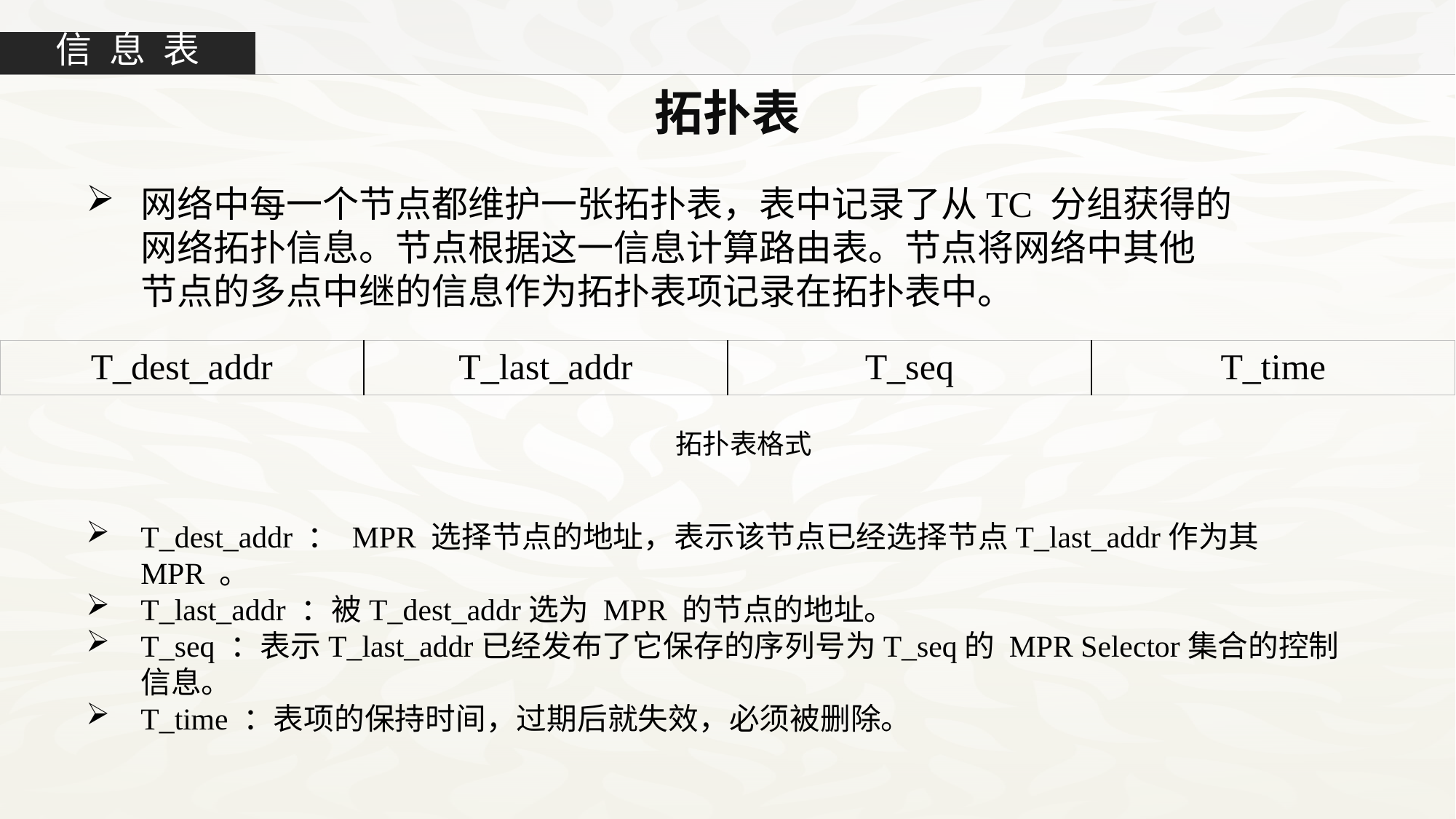

信 息 表
拓扑表
网络中每一个节点都维护一张拓扑表，表中记录了从TC 分组获得的
网络拓扑信息。节点根据这一信息计算路由表。节点将网络中其他
节点的多点中继的信息作为拓扑表项记录在拓扑表中。
| T\_dest\_addr | T\_last\_addr | T\_seq | T\_time |
| --- | --- | --- | --- |
拓扑表格式
T_dest_addr ： MPR 选择节点的地址，表示该节点已经选择节点T_last_addr作为其MPR 。
T_last_addr ：被T_dest_addr选为 MPR 的节点的地址。
T_seq ：表示T_last_addr已经发布了它保存的序列号为T_seq的 MPR Selector集合的控制信息。
T_time ：表项的保持时间，过期后就失效，必须被删除。